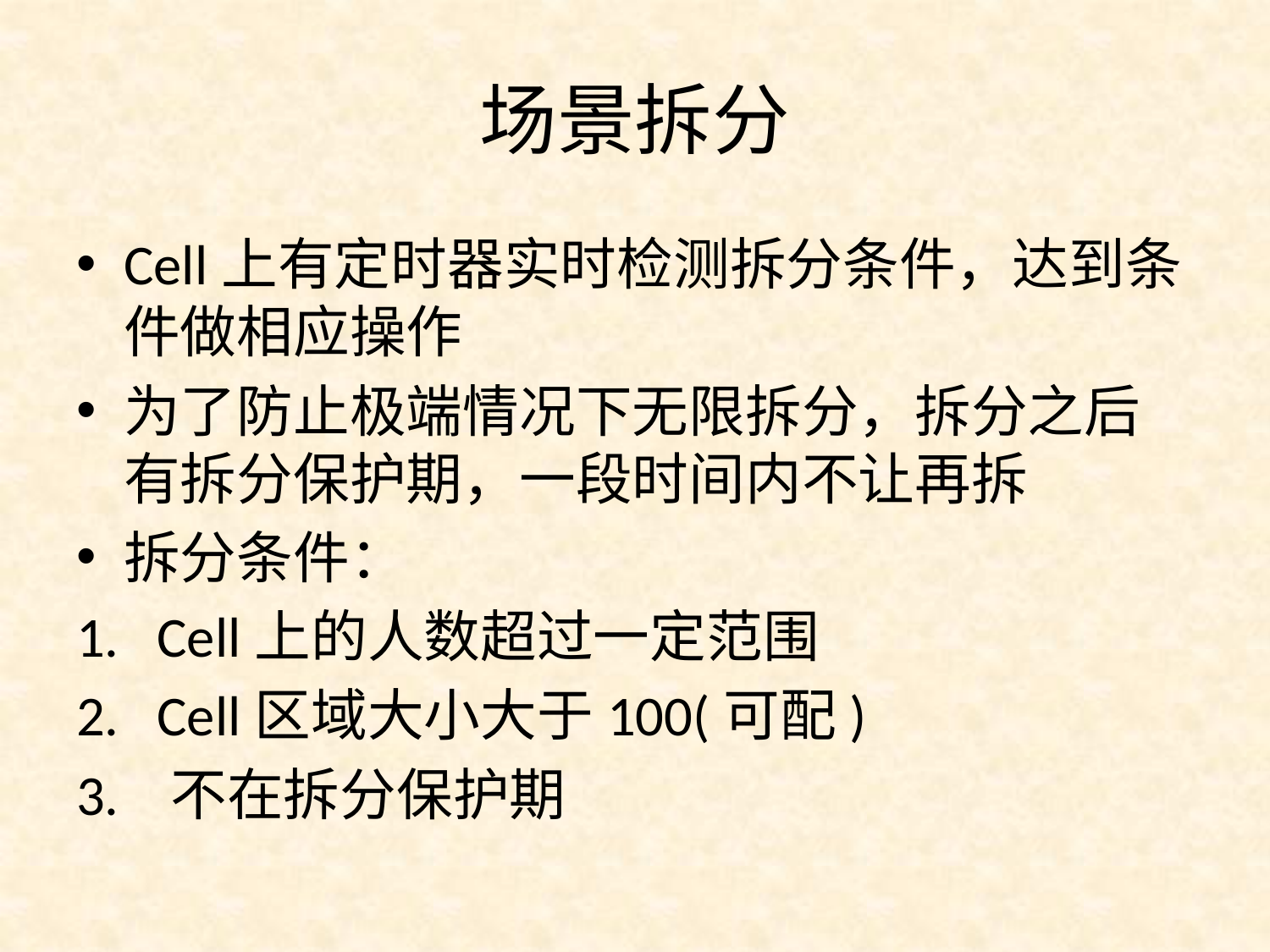

# 场景拆分
Cell上有定时器实时检测拆分条件，达到条件做相应操作
为了防止极端情况下无限拆分，拆分之后有拆分保护期，一段时间内不让再拆
拆分条件：
1.   Cell上的人数超过一定范围
2.   Cell区域大小大于100(可配)
3.   不在拆分保护期